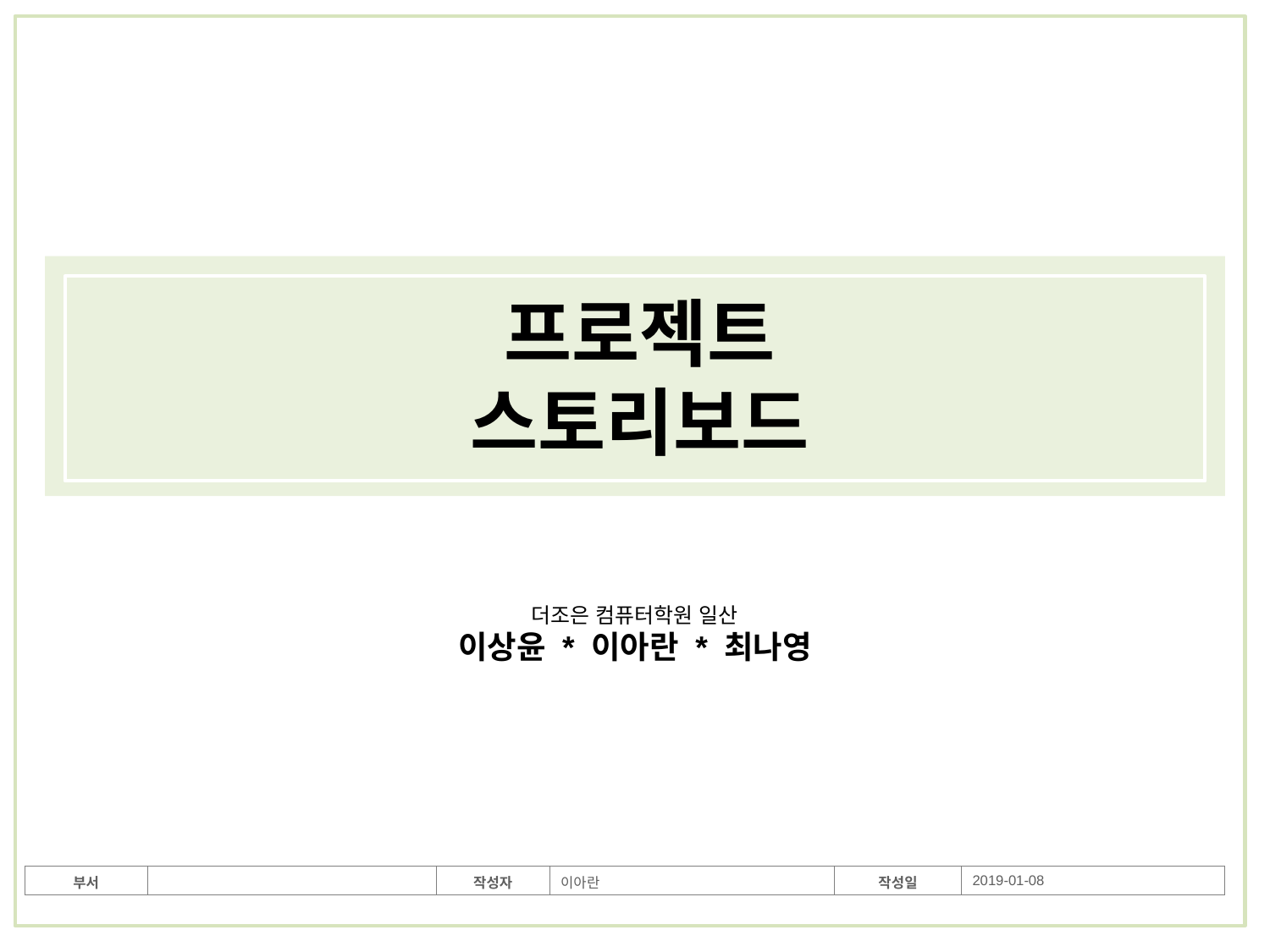

프로젝트 스토리보드
더조은 컴퓨터학원 일산
이상윤 * 이아란 * 최나영
| 부서 |  | 작성자 | 이아란 | 작성일 | 2019-01-08 |
| --- | --- | --- | --- | --- | --- |